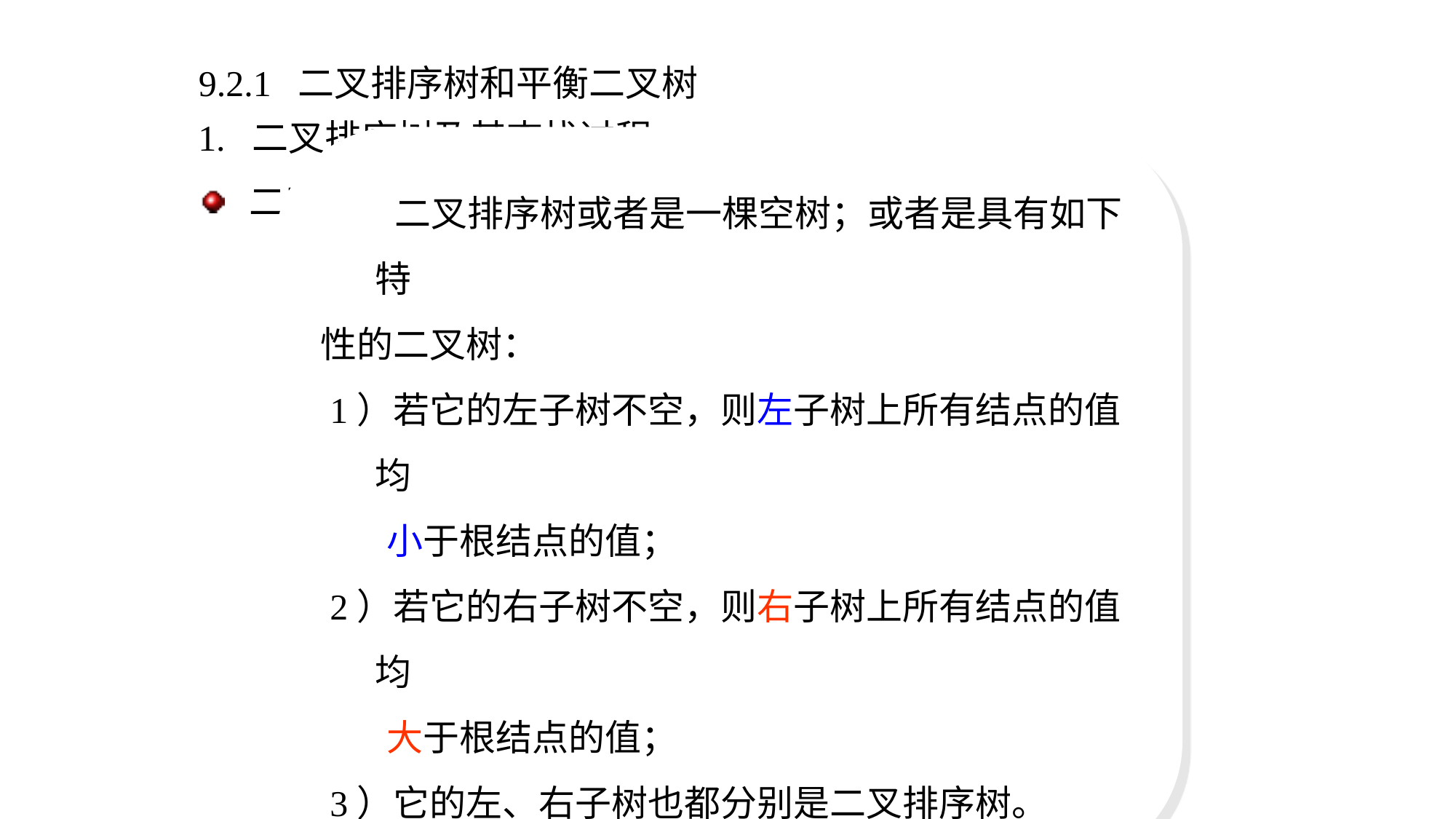

9.2.1  二叉排序树和平衡二叉树
1.  二叉排序树及其查找过程
  二叉排序树定义：
        二叉排序树或者是一棵空树；或者是具有如下特
性的二叉树：
 1）若它的左子树不空，则左子树上所有结点的值均
       小于根结点的值；
 2）若它的右子树不空，则右子树上所有结点的值均
       大于根结点的值；
 3）它的左、右子树也都分别是二叉排序树。